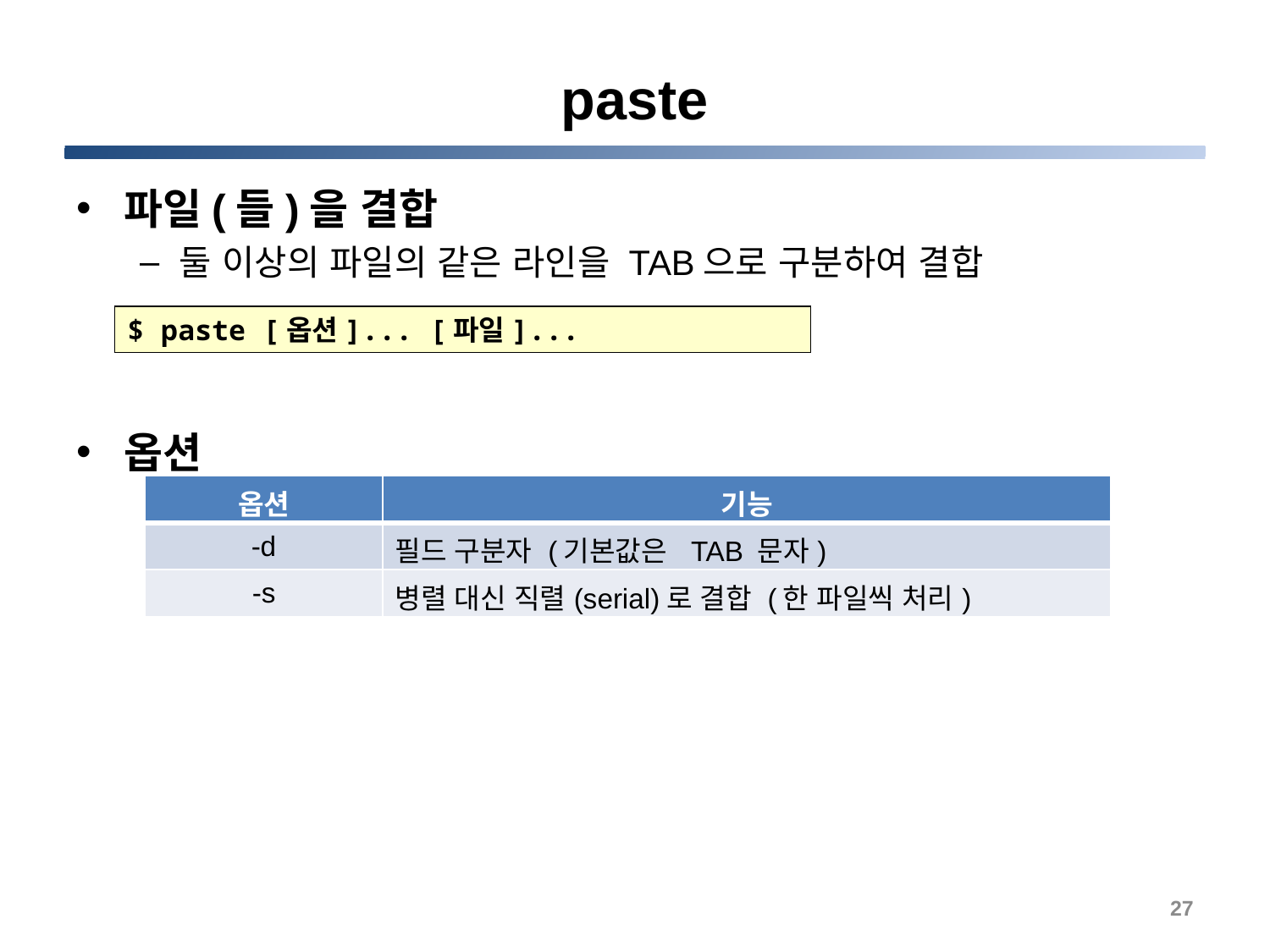

# paste
파일(들)을 결합
둘 이상의 파일의 같은 라인을 TAB으로 구분하여 결합

옵션
$ paste [옵션]... [파일]...
| 옵션 | 기능 |
| --- | --- |
| -d | 필드 구분자 (기본값은 TAB 문자) |
| -s | 병렬 대신 직렬(serial)로 결합 (한 파일씩 처리) |
27